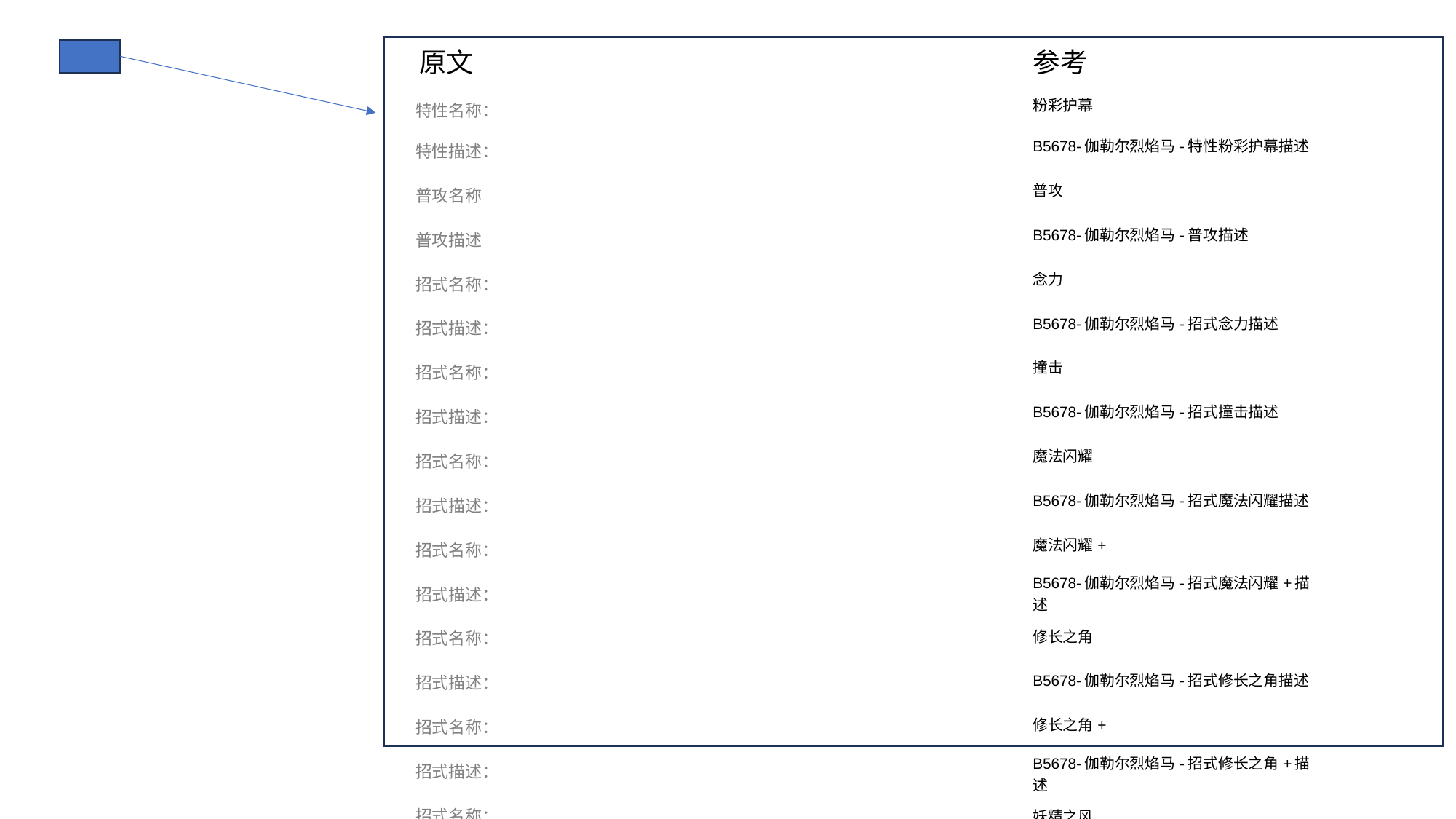

原文
参考
| 粉彩护幕 |
| --- |
| B5678-伽勒尔烈焰马-特性粉彩护幕描述 |
| 普攻 |
| B5678-伽勒尔烈焰马-普攻描述 |
| 念力 |
| B5678-伽勒尔烈焰马-招式念力描述 |
| 撞击 |
| B5678-伽勒尔烈焰马-招式撞击描述 |
| 魔法闪耀 |
| B5678-伽勒尔烈焰马-招式魔法闪耀描述 |
| 魔法闪耀+ |
| B5678-伽勒尔烈焰马-招式魔法闪耀+描述 |
| 修长之角 |
| B5678-伽勒尔烈焰马-招式修长之角描述 |
| 修长之角+ |
| B5678-伽勒尔烈焰马-招式修长之角+描述 |
| 妖精之风 |
| B5678-伽勒尔烈焰马-招式妖精之风描述 |
| 妖精之风+ |
| B5678-伽勒尔烈焰马-招式妖精之风+描述 |
| 高速移动 |
| B5678-伽勒尔烈焰马-招式高速移动描述 |
| 高速移动+ |
| B5678-伽勒尔烈焰马-招式高速移动+描述 |
| B5678-伽勒尔烈焰马-集结招式名称 |
| B5678-伽勒尔烈焰马-集结招式描述 |
| 粉彩护幕：护盾存在时，免疫妨碍效果。 |
| 高速移动：提高自身移动速度，最多可叠加5次。 |
| 特性名称： |
| --- |
| 特性描述： |
| 普攻名称 |
| 普攻描述 |
| 招式名称： |
| 招式描述： |
| 招式名称： |
| 招式描述： |
| 招式名称： |
| 招式描述： |
| 招式名称： |
| 招式描述： |
| 招式名称： |
| 招式描述： |
| 招式名称： |
| 招式描述： |
| 招式名称： |
| 招式描述： |
| 招式名称： |
| 招式描述： |
| 招式名称： |
| 招式描述： |
| 招式名称： |
| 招式描述： |
| 集结招式名称： |
| 集结招式描述： |
| 特性，buff栏说明 |
| 特性，buff栏说明 |